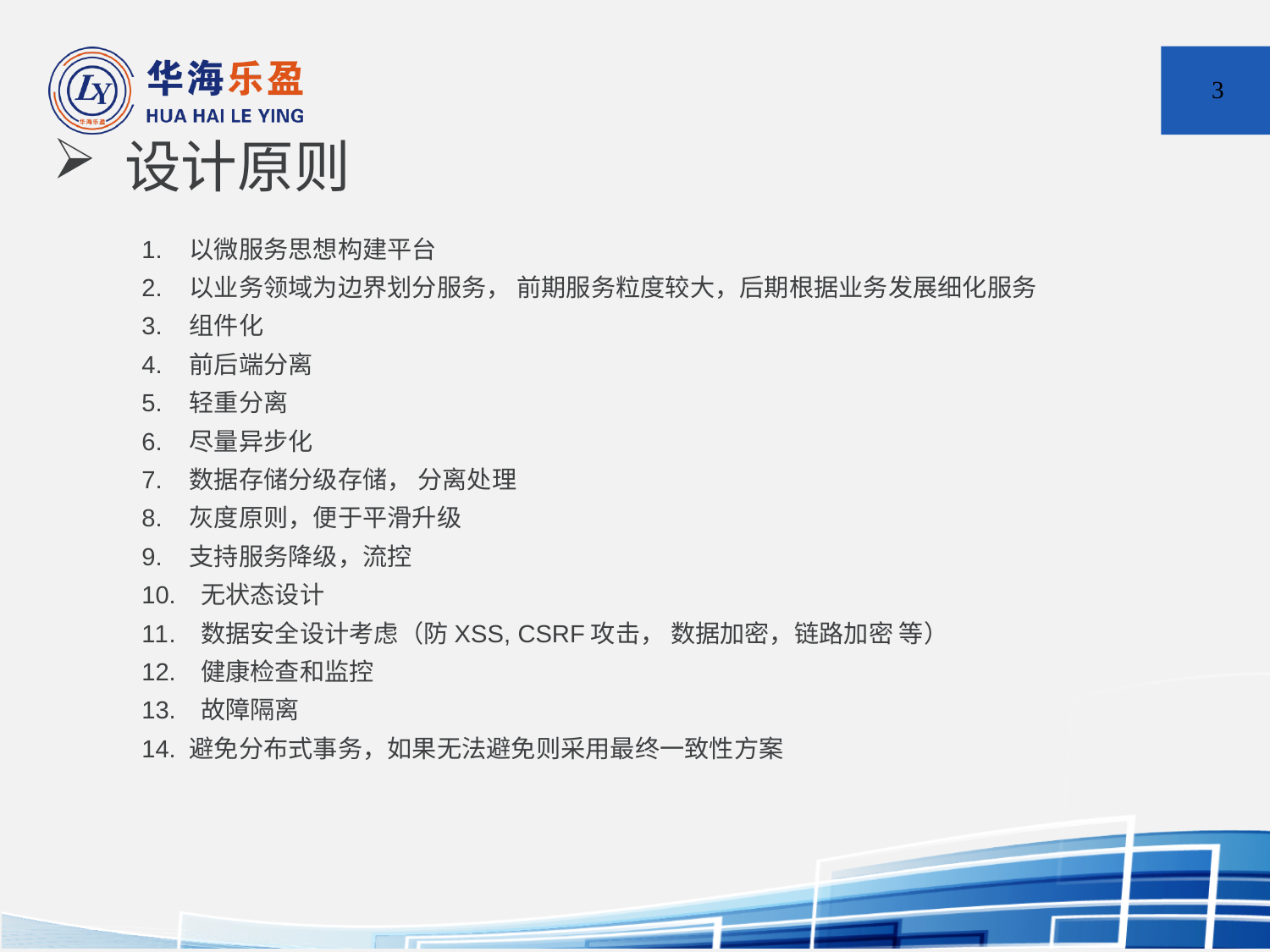

3
# 设计原则
以微服务思想构建平台
以业务领域为边界划分服务， 前期服务粒度较大，后期根据业务发展细化服务
组件化
前后端分离
轻重分离
尽量异步化
数据存储分级存储， 分离处理
灰度原则，便于平滑升级
支持服务降级，流控
 无状态设计
 数据安全设计考虑（防XSS, CSRF攻击， 数据加密，链路加密 等）
 健康检查和监控
 故障隔离
避免分布式事务，如果无法避免则采用最终一致性方案